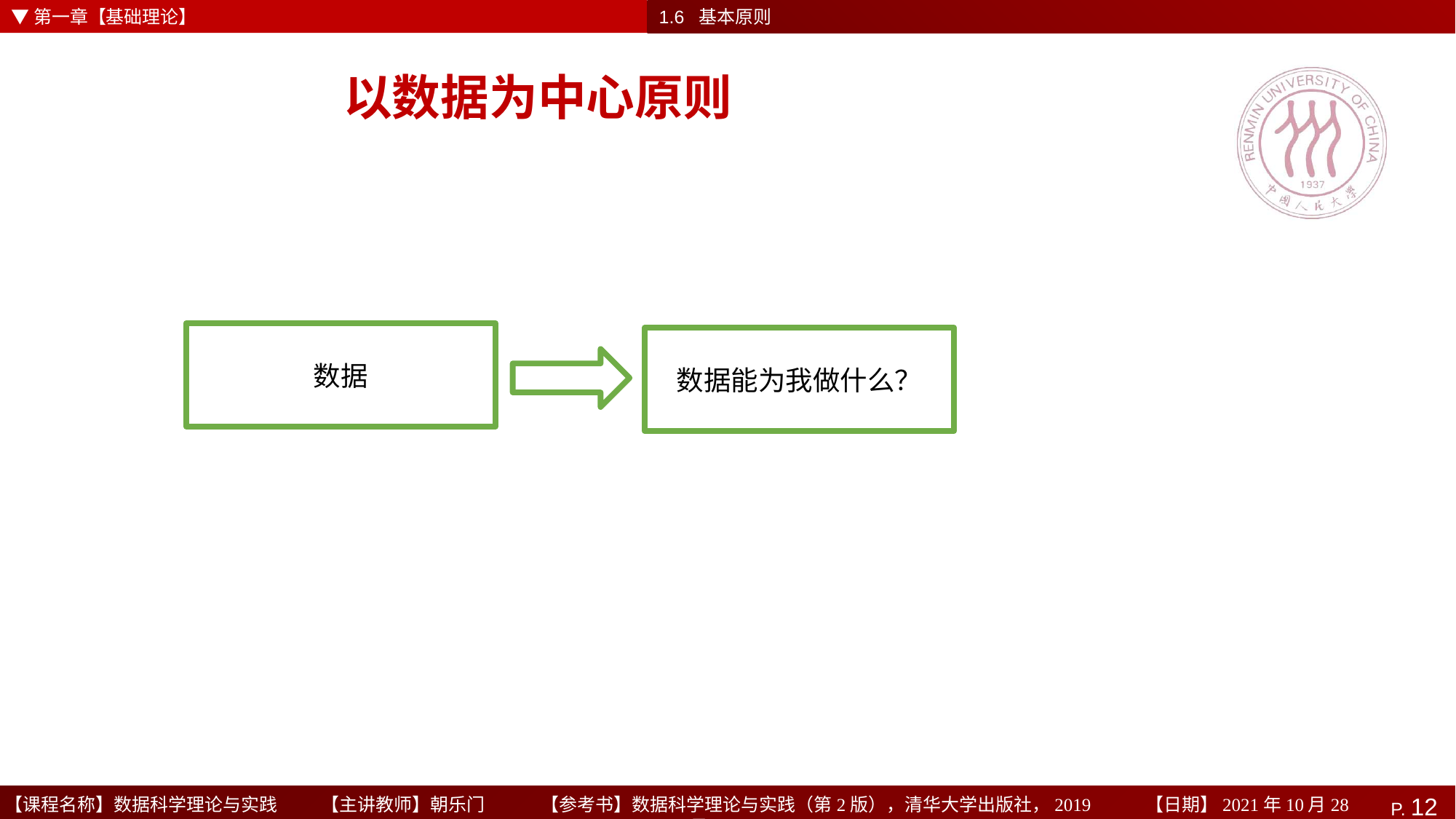

▼第一章【基础理论】

1.6  基本原则

# 以数据为中心原则
数据
数据能为我做什么？